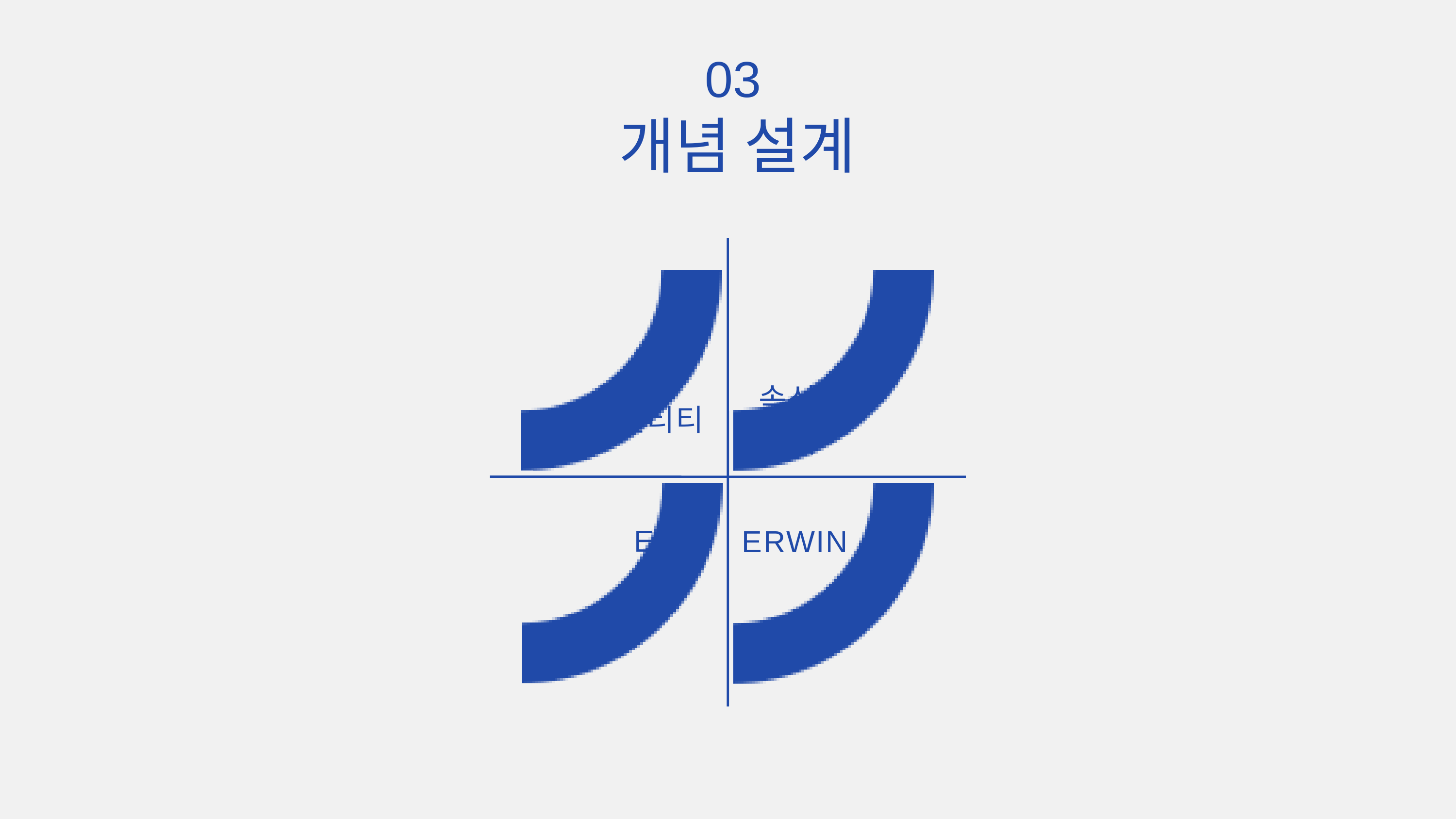

03
개념 설계

속성
관계
엔티티
 ERWIN

ERD